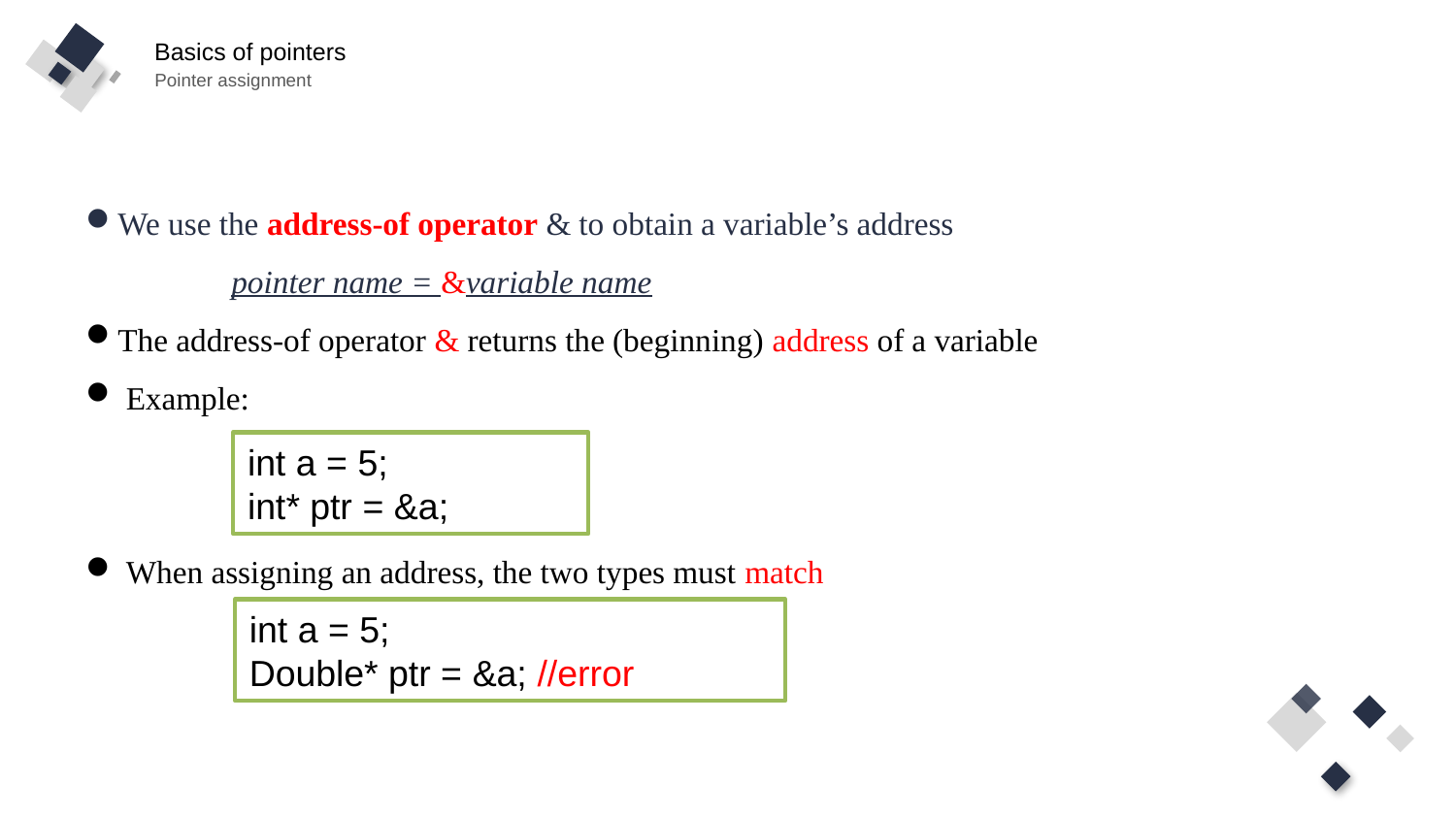

Basics of pointers

Pointer assignment

We use the address-of operator & to obtain a variable’s address
	pointer name = &variable name
The address-of operator & returns the (beginning) address of a variable
 Example:

 When assigning an address, the two types must match
标题内	容
单击此处添加文字阐述，添加简短问题说明文字
int a = 5;
int* ptr = &a;

标题内	容
int a = 5;
Double* ptr = &a; //error
单击此处添加文字阐述，添加简短问题说明文字